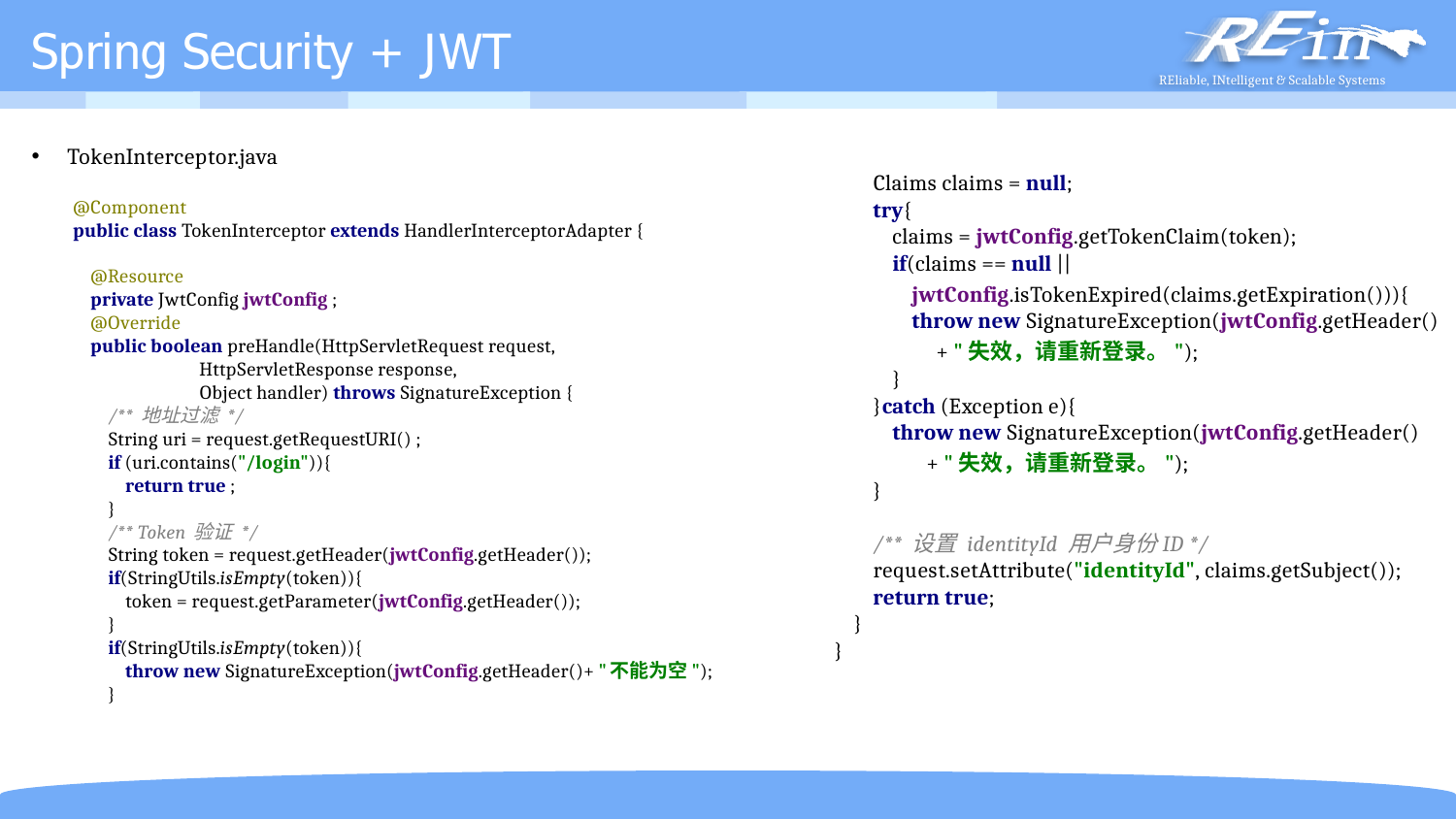

# Spring Security + JWT
TokenInterceptor.java
@Component
public class TokenInterceptor extends HandlerInterceptorAdapter {
    @Resource
    private JwtConfig jwtConfig ;
    @Override
    public boolean preHandle(HttpServletRequest request,
                             HttpServletResponse response,
                             Object handler) throws SignatureException {
        /** 地址过滤 */
        String uri = request.getRequestURI() ;
        if (uri.contains("/login")){
            return true ;
        }
        /** Token 验证 */
        String token = request.getHeader(jwtConfig.getHeader());
        if(StringUtils.isEmpty(token)){
            token = request.getParameter(jwtConfig.getHeader());
        }
        if(StringUtils.isEmpty(token)){
            throw new SignatureException(jwtConfig.getHeader()+ "不能为空");
        }
        Claims claims = null;
        try{
            claims = jwtConfig.getTokenClaim(token);
            if(claims == null ||
                jwtConfig.isTokenExpired(claims.getExpiration())){
                throw new SignatureException(jwtConfig.getHeader()
                     + "失效，请重新登录。");
            }
        }catch (Exception e){
            throw new SignatureException(jwtConfig.getHeader()
                   + "失效，请重新登录。");
        }
        /** 设置 identityId 用户身份ID */
        request.setAttribute("identityId", claims.getSubject());
        return true;
    }
}
17